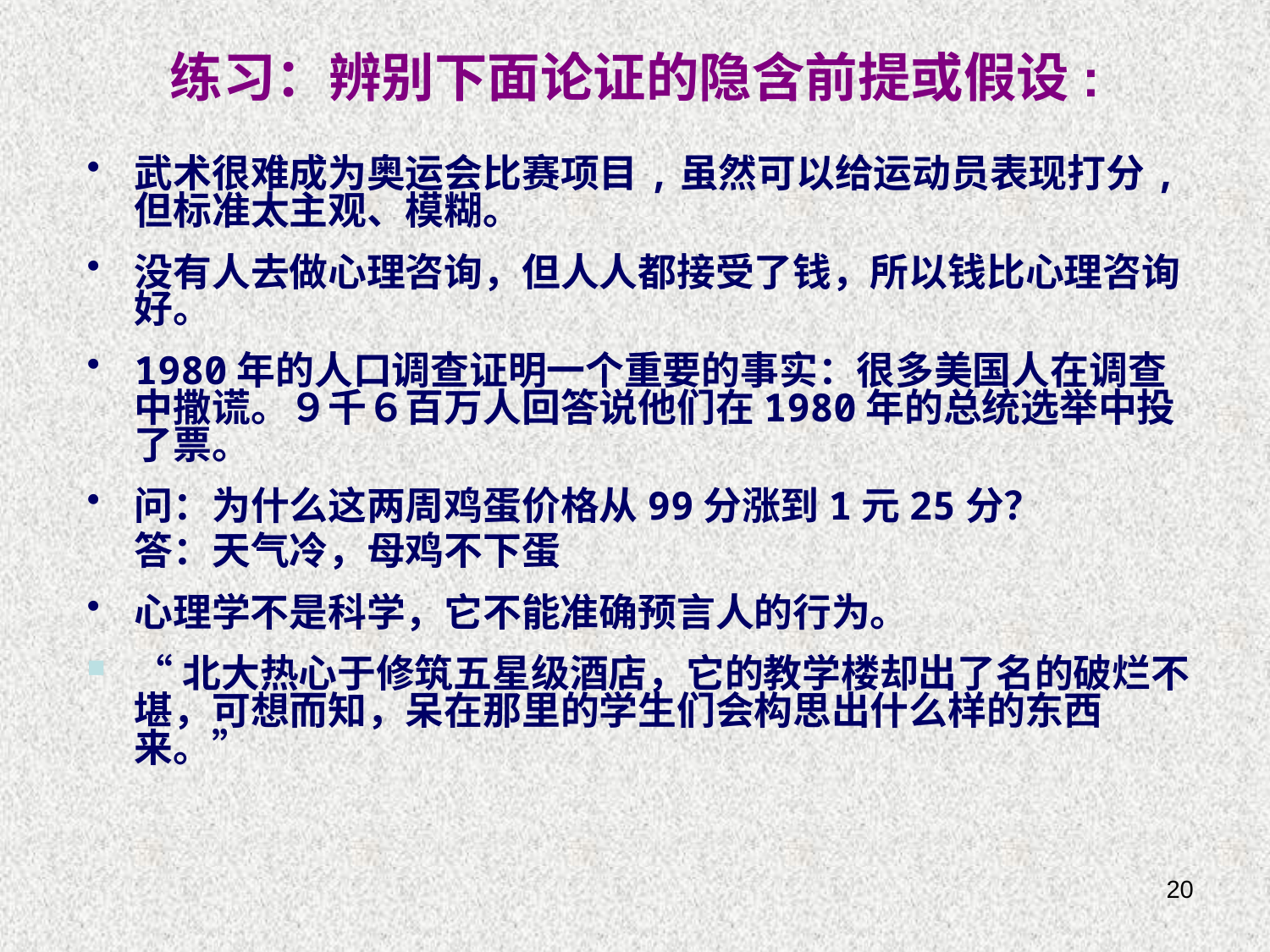

练习：辨别下面论证的隐含前提或假设:

武术很难成为奥运会比赛项目,虽然可以给运动员表现打分,但标准太主观、模糊。

没有人去做心理咨询，但人人都接受了钱，所以钱比心理咨询好。

1980年的人口调查证明一个重要的事实：很多美国人在调查中撒谎。９千６百万人回答说他们在1980年的总统选举中投了票。

问：为什么这两周鸡蛋价格从99分涨到1元25分？
	答：天气冷，母鸡不下蛋

心理学不是科学，它不能准确预言人的行为。

“北大热心于修筑五星级酒店，它的教学楼却出了名的破烂不堪，可想而知，呆在那里的学生们会构思出什么样的东西来。”
20